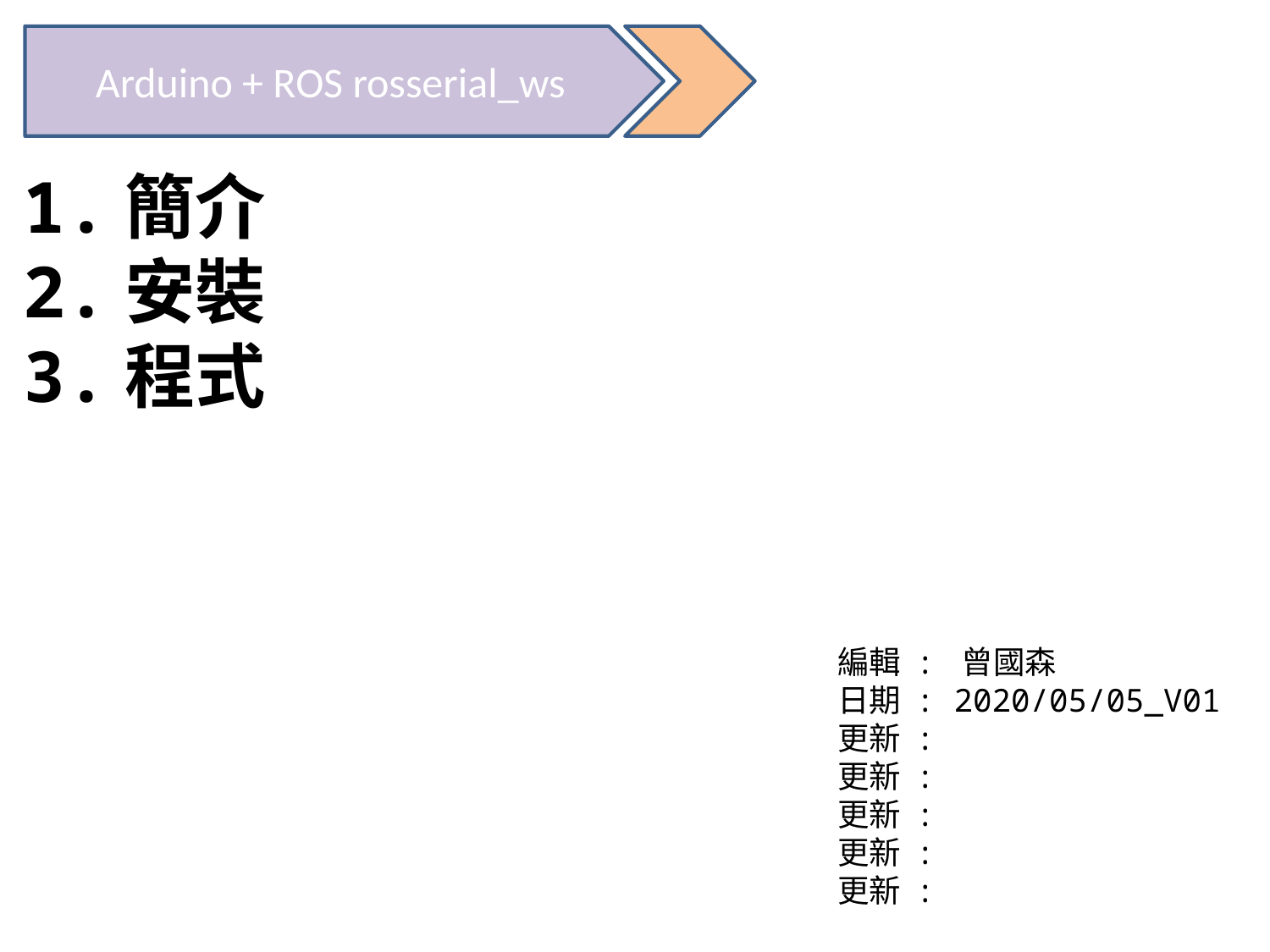

Arduino + ROS rosserial_ws

1.簡介
2.安裝
3.程式
編輯 : 曾國森
日期 : 2020/05/05_V01
更新 :
更新 :
更新 :
更新 :
更新 :